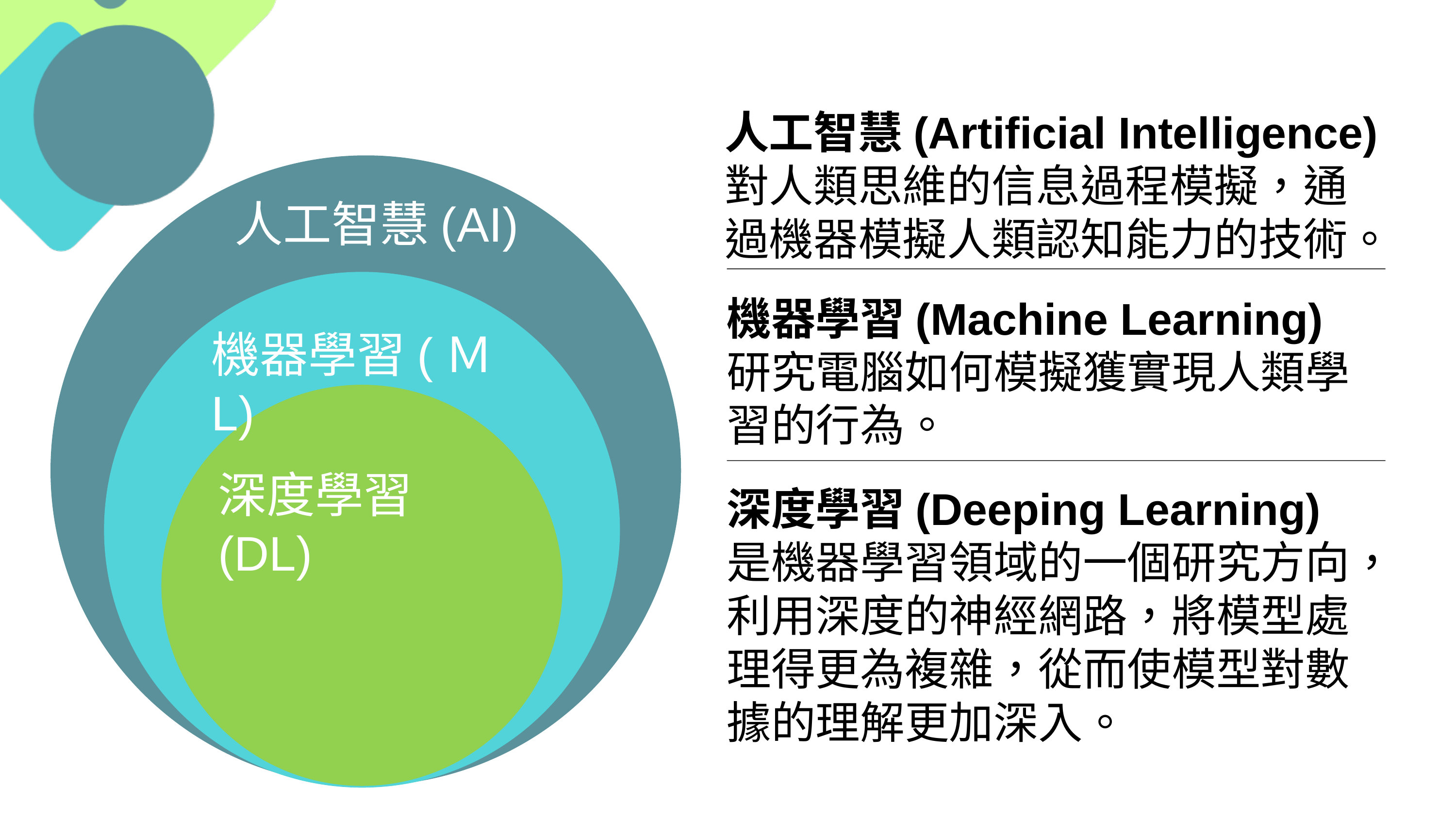

人工智慧(Artificial Intelligence)
對人類思維的信息過程模擬，通過機器模擬人類認知能力的技術。

人工智慧(AI)
人工智慧(AI)

人工智慧(AI)

機器學習(Machine Learning)
研究電腦如何模擬獲實現人類學習的行為。

機器學習(ＭL)

機器學習(ＭL)
(ＭL)
深度學習(DL)

深度學習(DL)
深度學習(Deeping Learning)
是機器學習領域的一個研究方向，利用深度的神經網路，將模型處理得更為複雜，從而使模型對數據的理解更加深入。

深度學習(DL)